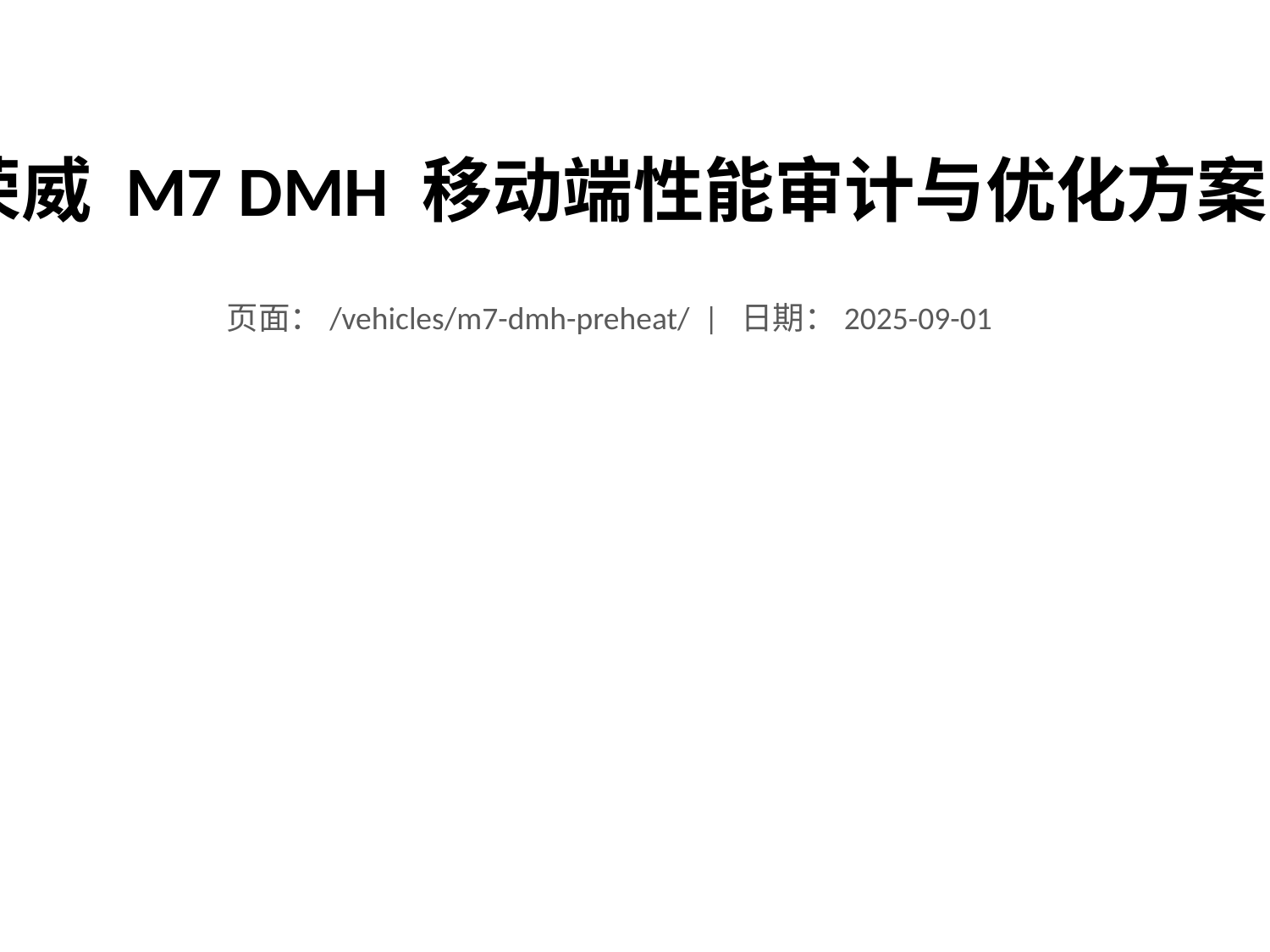

#
荣威 M7 DMH 移动端性能审计与优化方案
页面：/vehicles/m7-dmh-preheat/  |  日期：2025-09-01